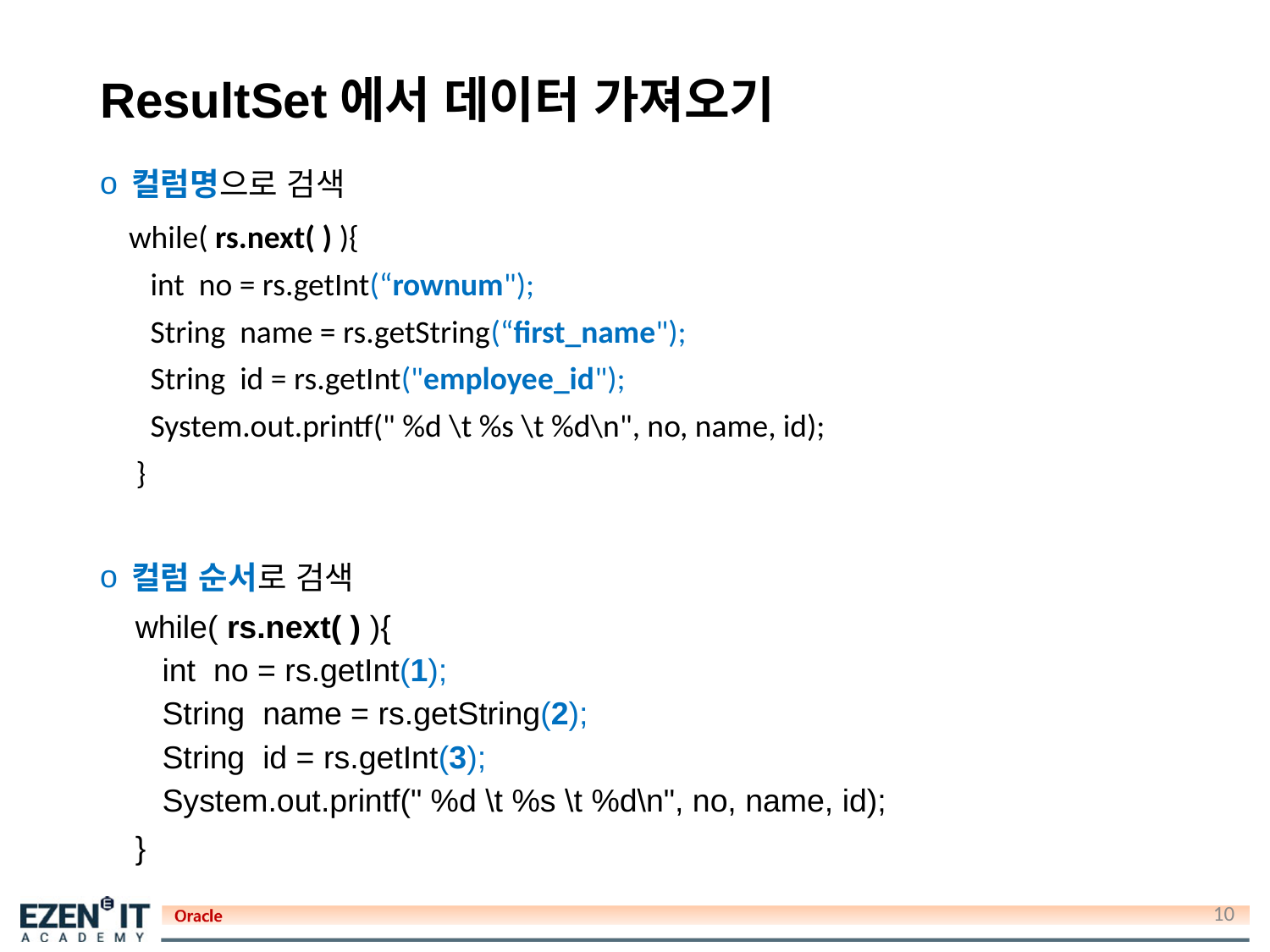

# ResultSet에서 데이터 가져오기
컬럼명으로 검색
    while( rs.next( ) ){
       int  no = rs.getInt(“rownum");
       String  name = rs.getString(“first_name");
       String  id = rs.getInt("employee_id");
       System.out.printf(" %d \t %s \t %d\n", no, name, id);
     }
컬럼 순서로 검색
    while( rs.next( ) ){
       int  no = rs.getInt(1);
       String  name = rs.getString(2);
       String  id = rs.getInt(3);
       System.out.printf(" %d \t %s \t %d\n", no, name, id);
    }
10